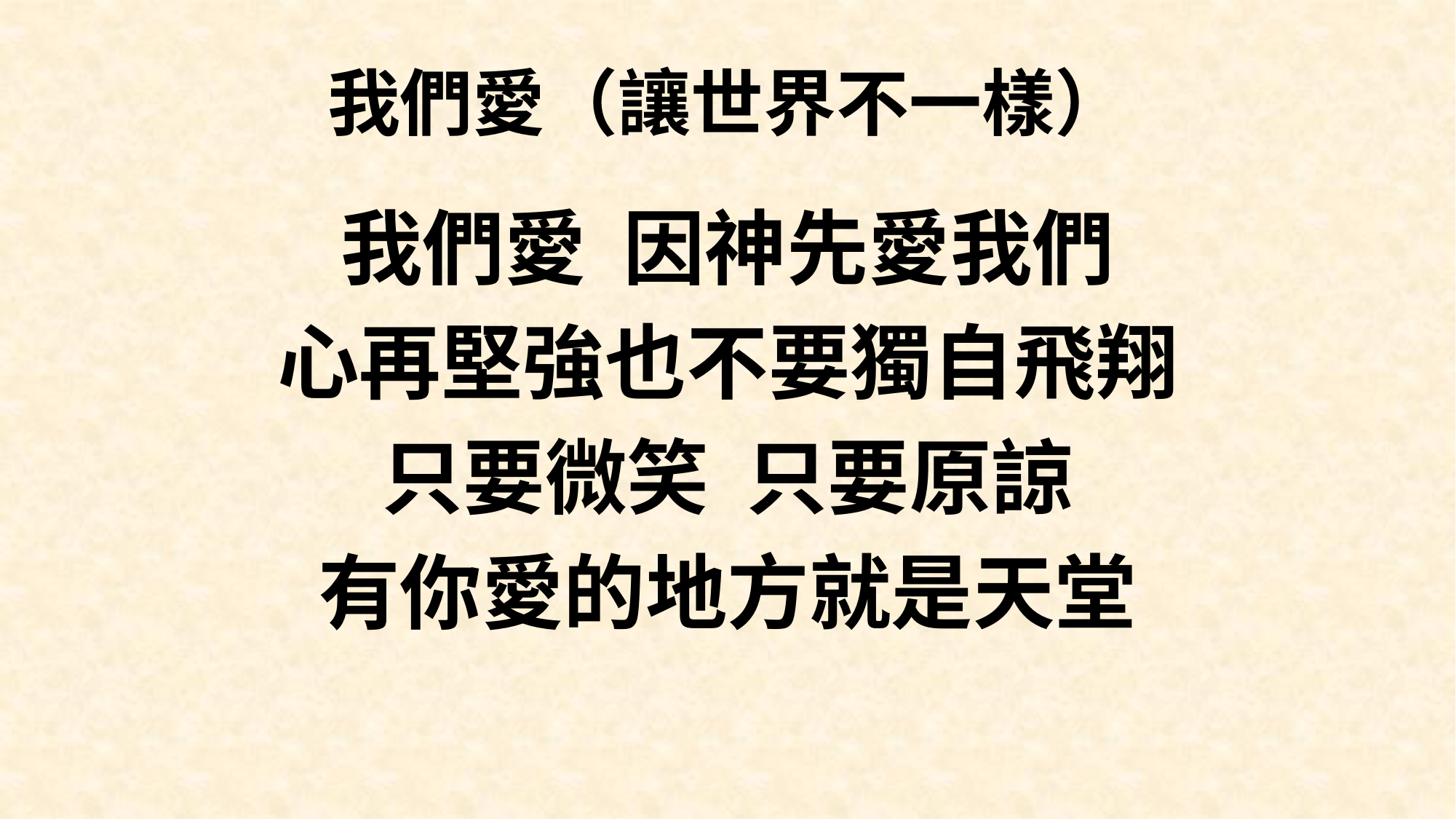

# 我們愛（讓世界不一樣）
我們愛  因神先愛我們
心再堅強也不要獨自飛翔
只要微笑  只要原諒
有你愛的地方就是天堂